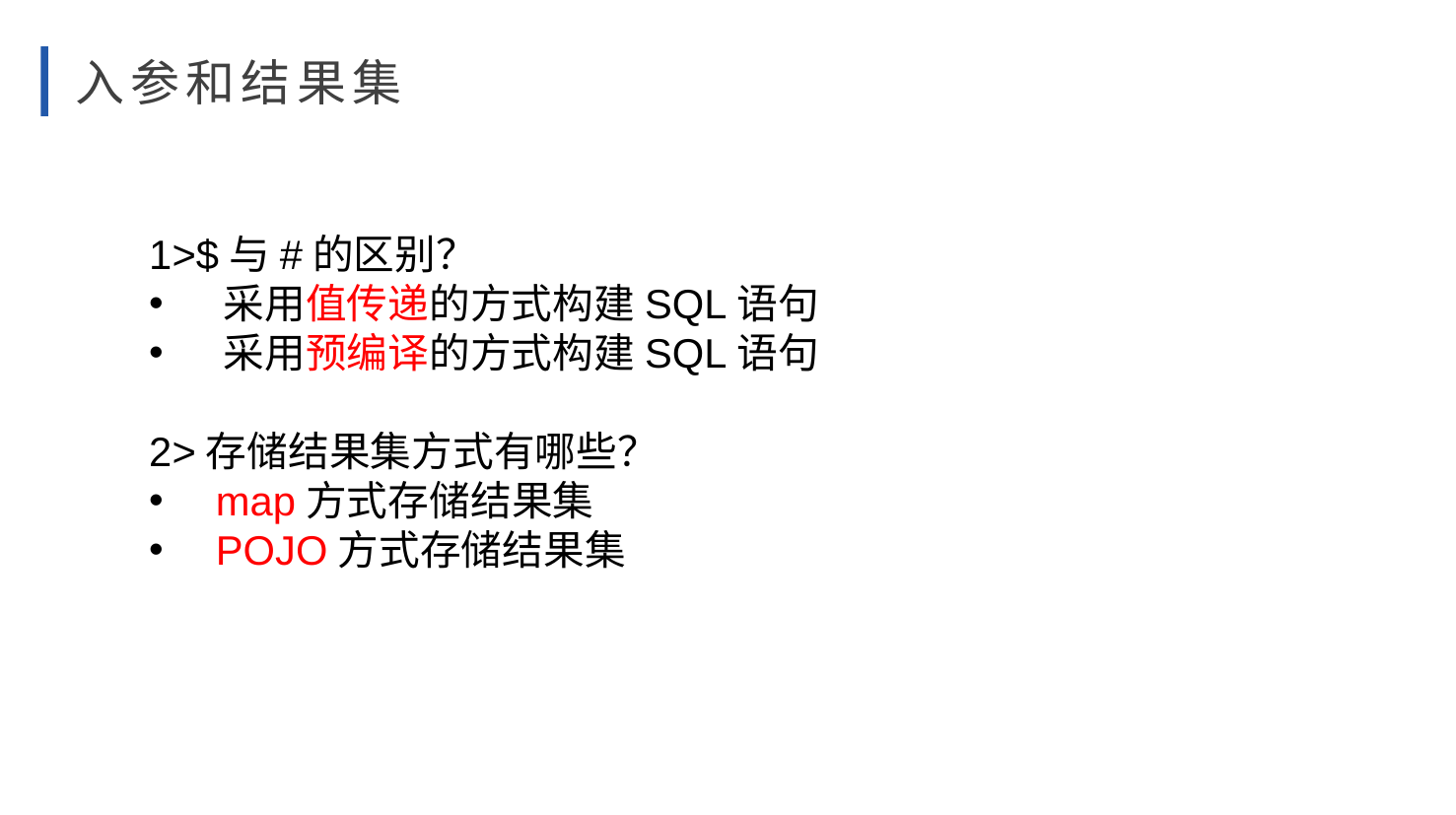

入参和结果集
1>$与#的区别？
 采用值传递的方式构建SQL语句
 采用预编译的方式构建SQL语句

2>存储结果集方式有哪些？
 map方式存储结果集
 POJO方式存储结果集